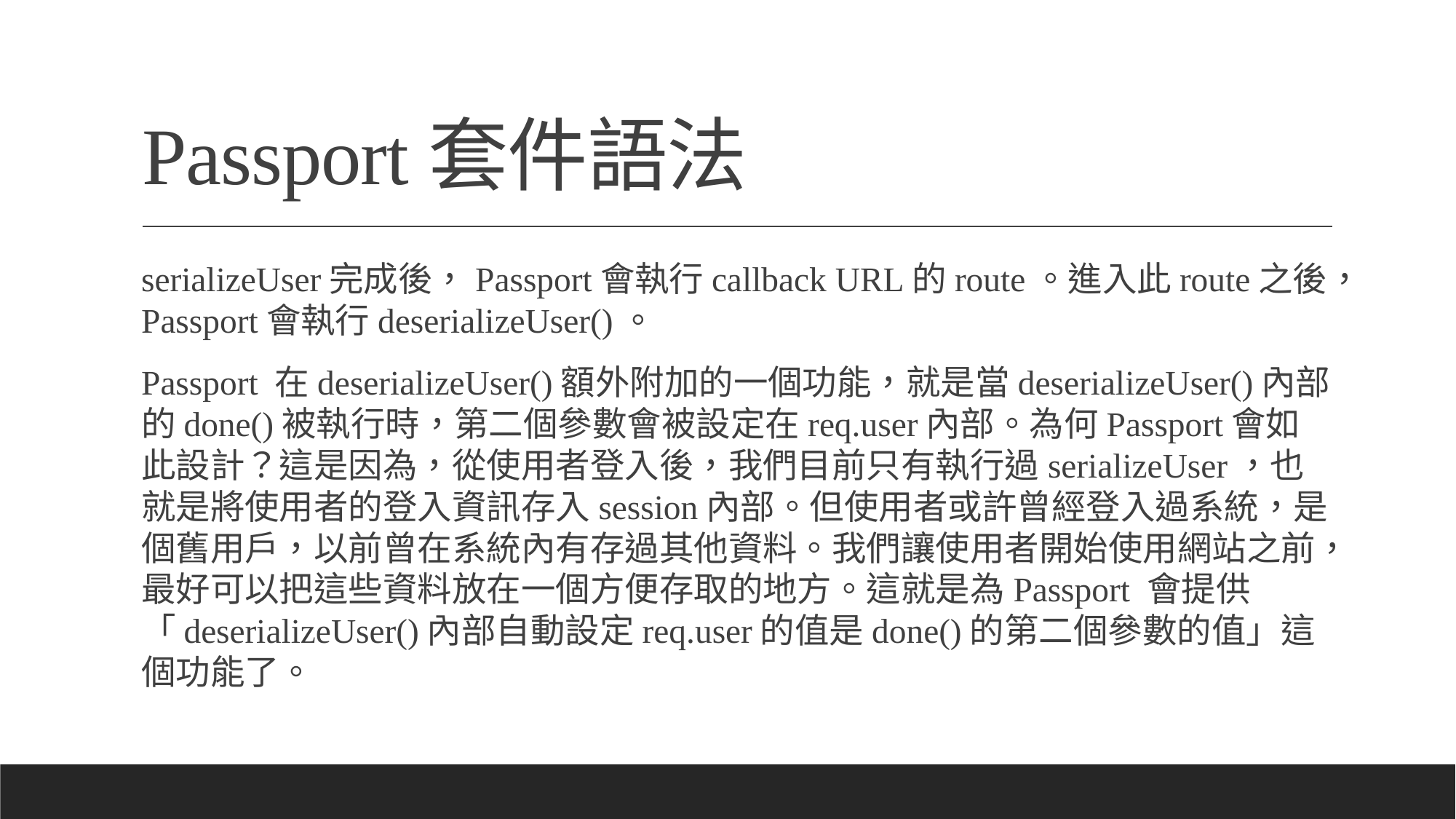

# Passport套件語法
serializeUser完成後，Passport會執行callback URL的route。進入此route之後，Passport會執行deserializeUser()。
Passport 在deserializeUser()額外附加的一個功能，就是當deserializeUser()內部的done()被執行時，第二個參數會被設定在req.user內部。為何Passport會如此設計？這是因為，從使用者登入後，我們目前只有執行過serializeUser，也就是將使用者的登入資訊存入session內部。但使用者或許曾經登入過系統，是個舊用戶，以前曾在系統內有存過其他資料。我們讓使用者開始使用網站之前，最好可以把這些資料放在一個方便存取的地方。這就是為Passport 會提供「deserializeUser()內部自動設定req.user的值是done()的第二個參數的值」這個功能了。